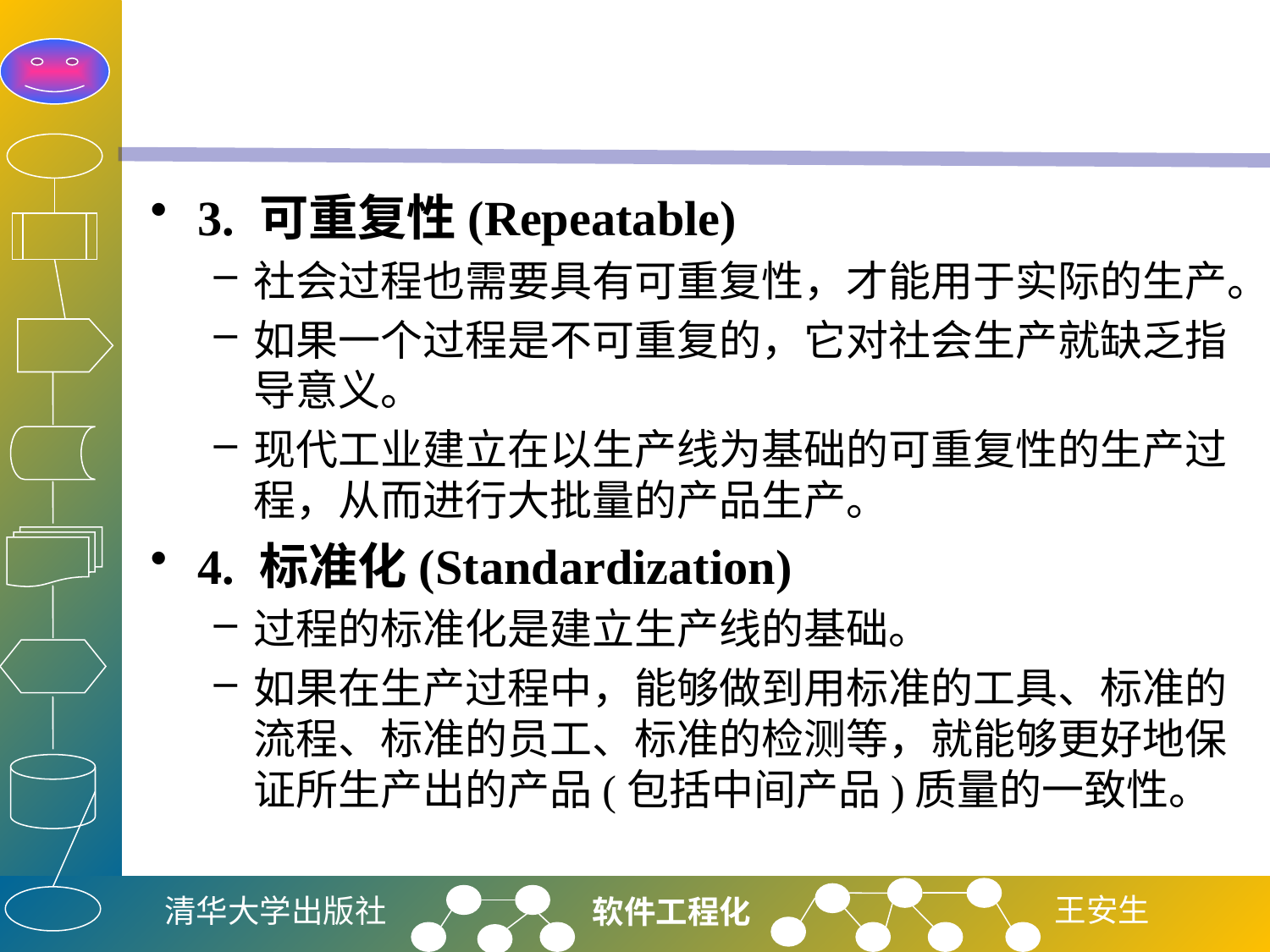

#
3. 可重复性(Repeatable)
社会过程也需要具有可重复性，才能用于实际的生产。
如果一个过程是不可重复的，它对社会生产就缺乏指导意义。
现代工业建立在以生产线为基础的可重复性的生产过程，从而进行大批量的产品生产。
4. 标准化(Standardization)
过程的标准化是建立生产线的基础。
如果在生产过程中，能够做到用标准的工具、标准的流程、标准的员工、标准的检测等，就能够更好地保证所生产出的产品(包括中间产品)质量的一致性。